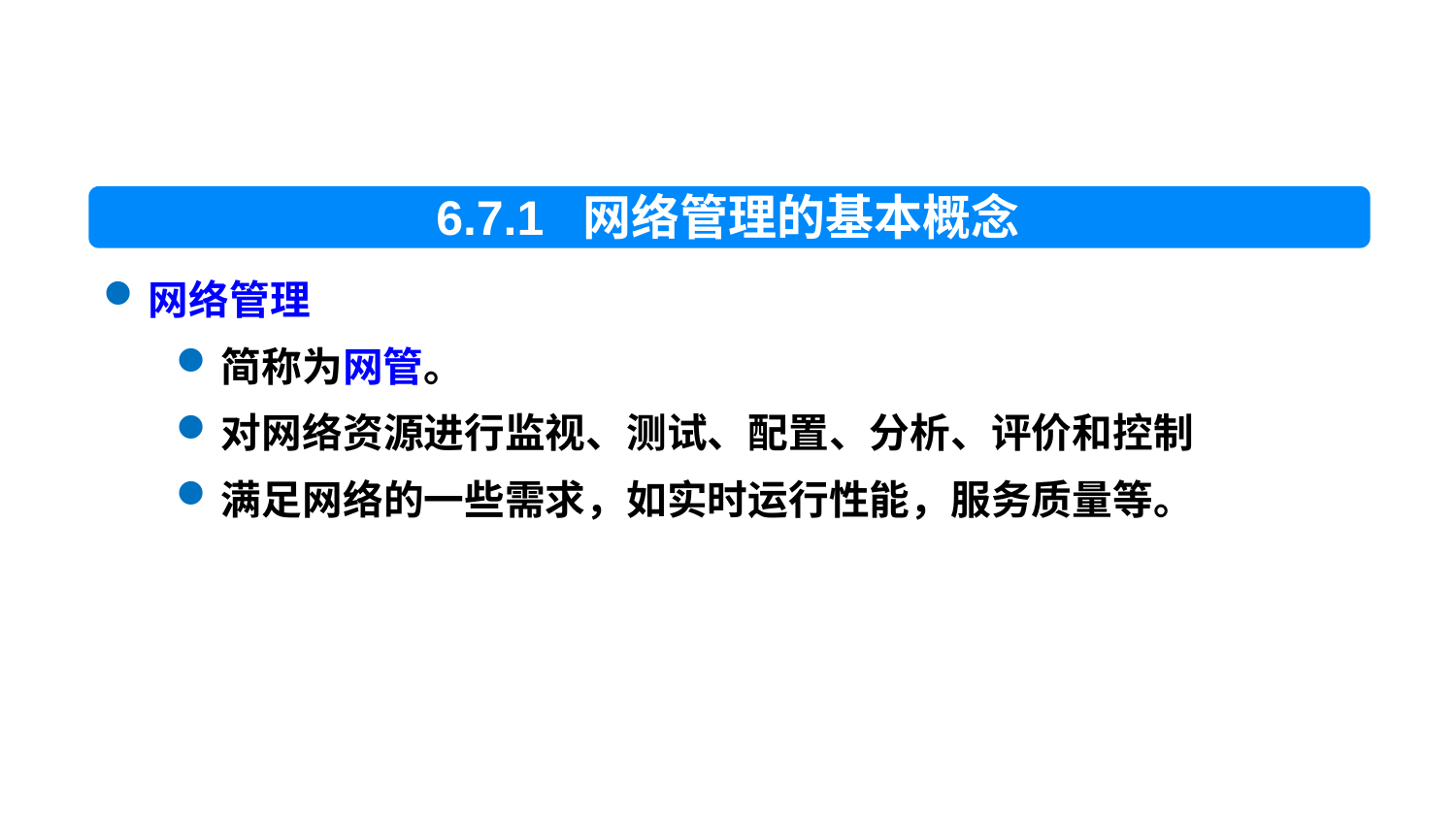

6.7.1  网络管理的基本概念

网络管理
简称为网管。
对网络资源进行监视、测试、配置、分析、评价和控制
满足网络的一些需求，如实时运行性能，服务质量等。
147